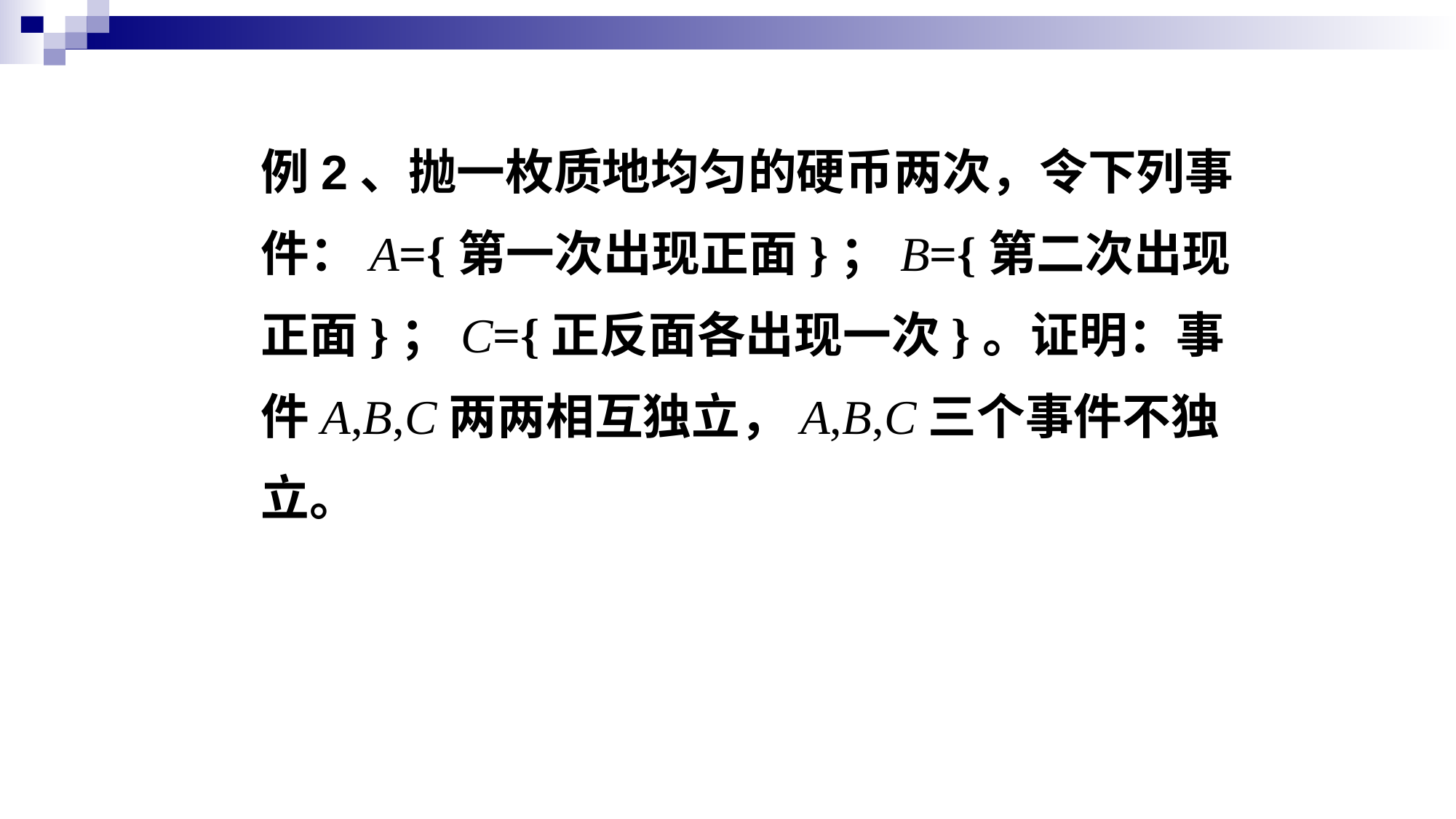

例2、抛一枚质地均匀的硬币两次，令下列事件：A={第一次出现正面}；B={第二次出现正面}；C={正反面各出现一次}。证明：事件A,B,C两两相互独立，A,B,C三个事件不独立。